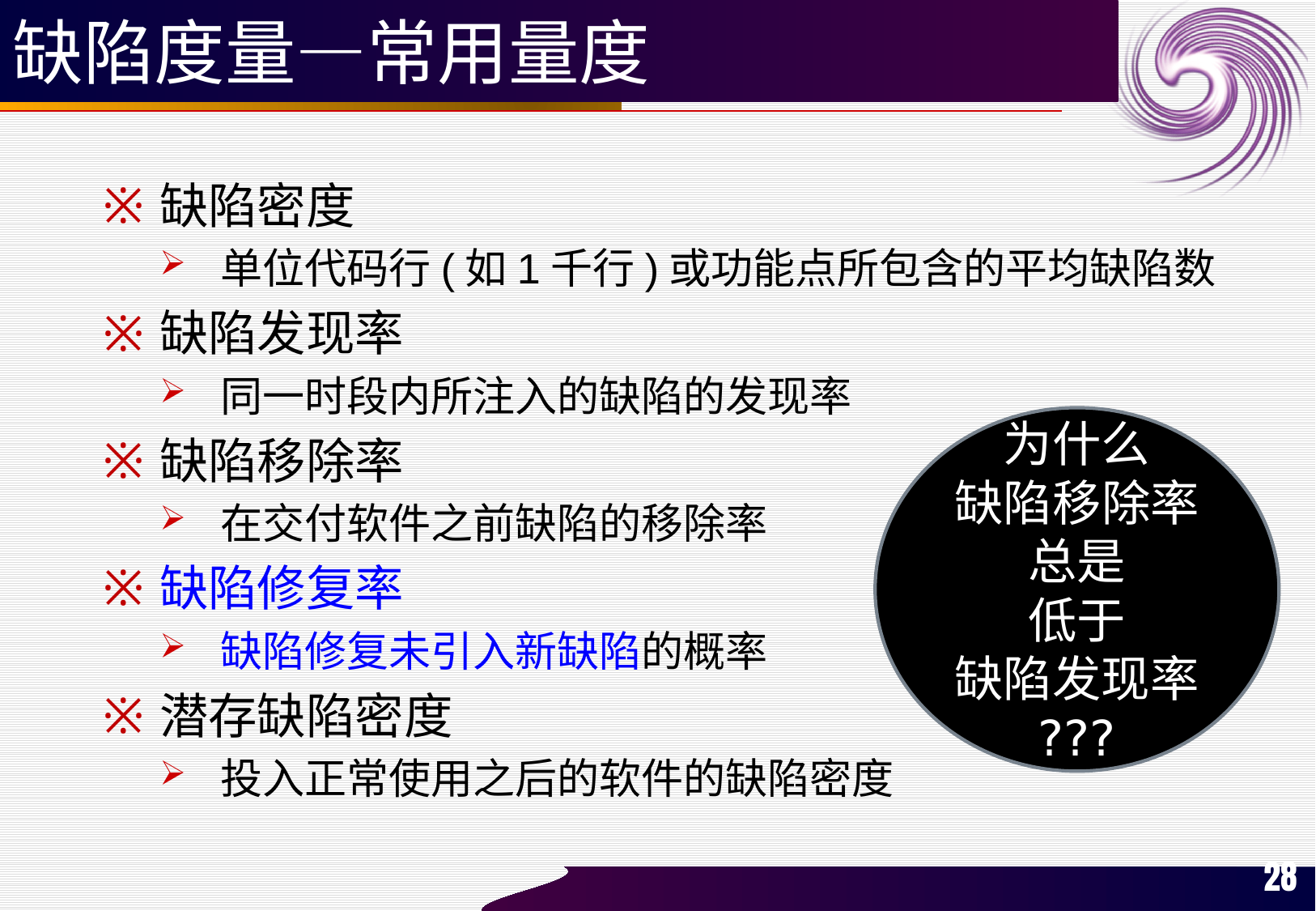

# 缺陷度量—常用量度
缺陷密度
单位代码行(如1千行)或功能点所包含的平均缺陷数
缺陷发现率
同一时段内所注入的缺陷的发现率
缺陷移除率
在交付软件之前缺陷的移除率
缺陷修复率
缺陷修复未引入新缺陷的概率
潜存缺陷密度
投入正常使用之后的软件的缺陷密度
为什么
缺陷移除率总是
低于
缺陷发现率
???
28